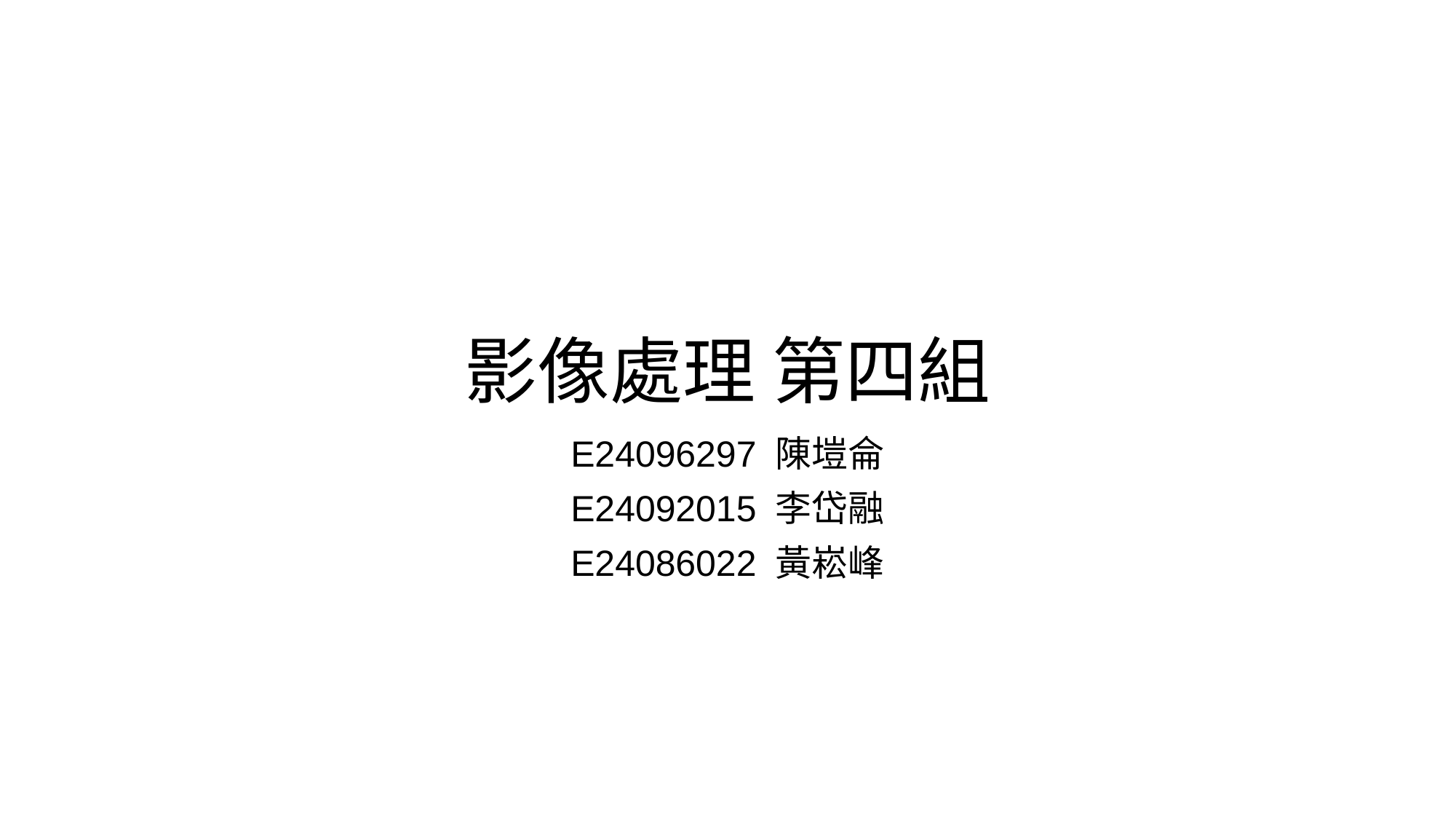

# 影像處理 第四組
E24096297 陳塏侖
E24092015 李岱融
E24086022 黃崧峰